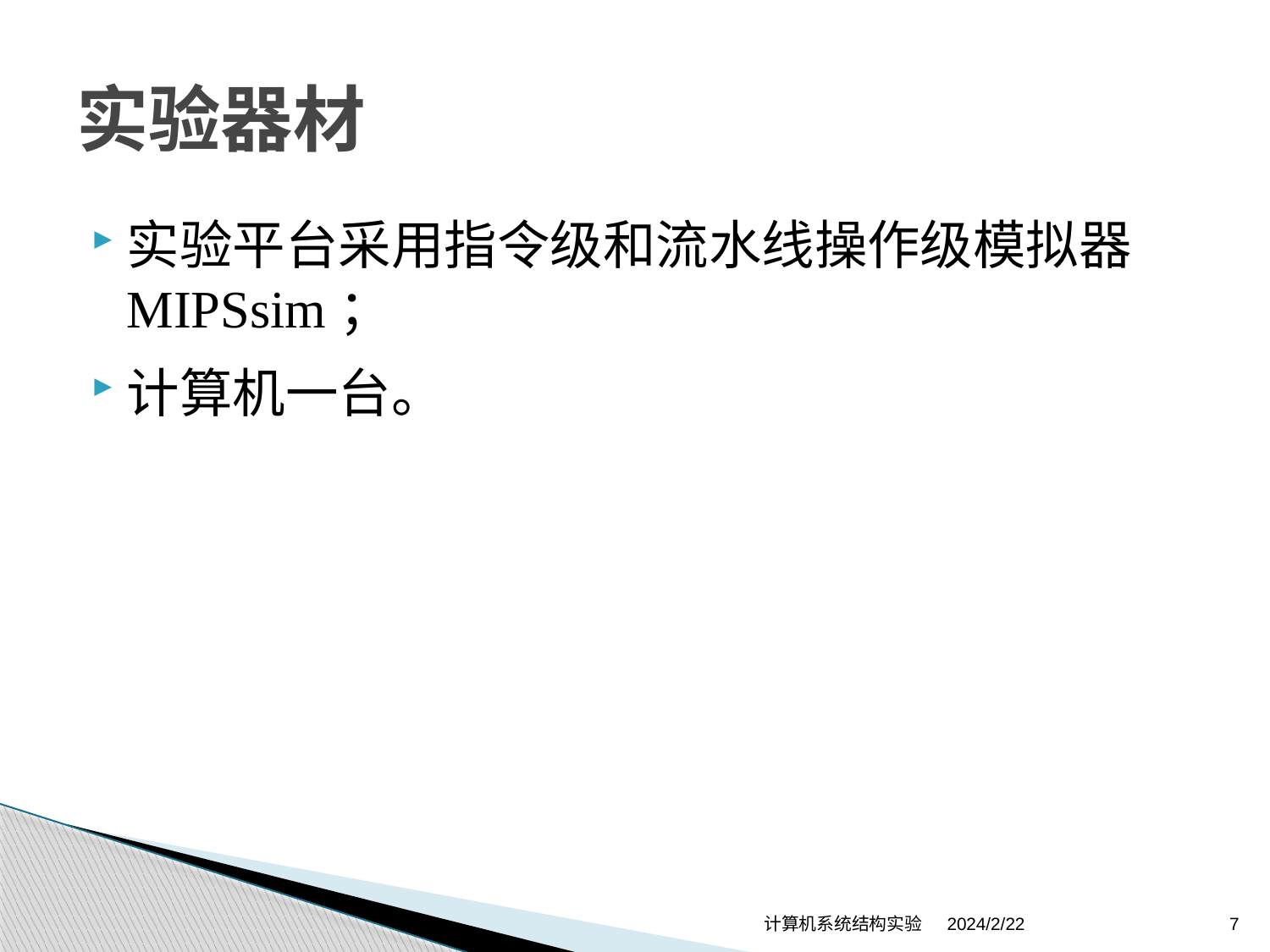

# 实验器材
实验平台采用指令级和流水线操作级模拟器MIPSsim；
计算机一台。
计算机系统结构实验
2024/2/22
7